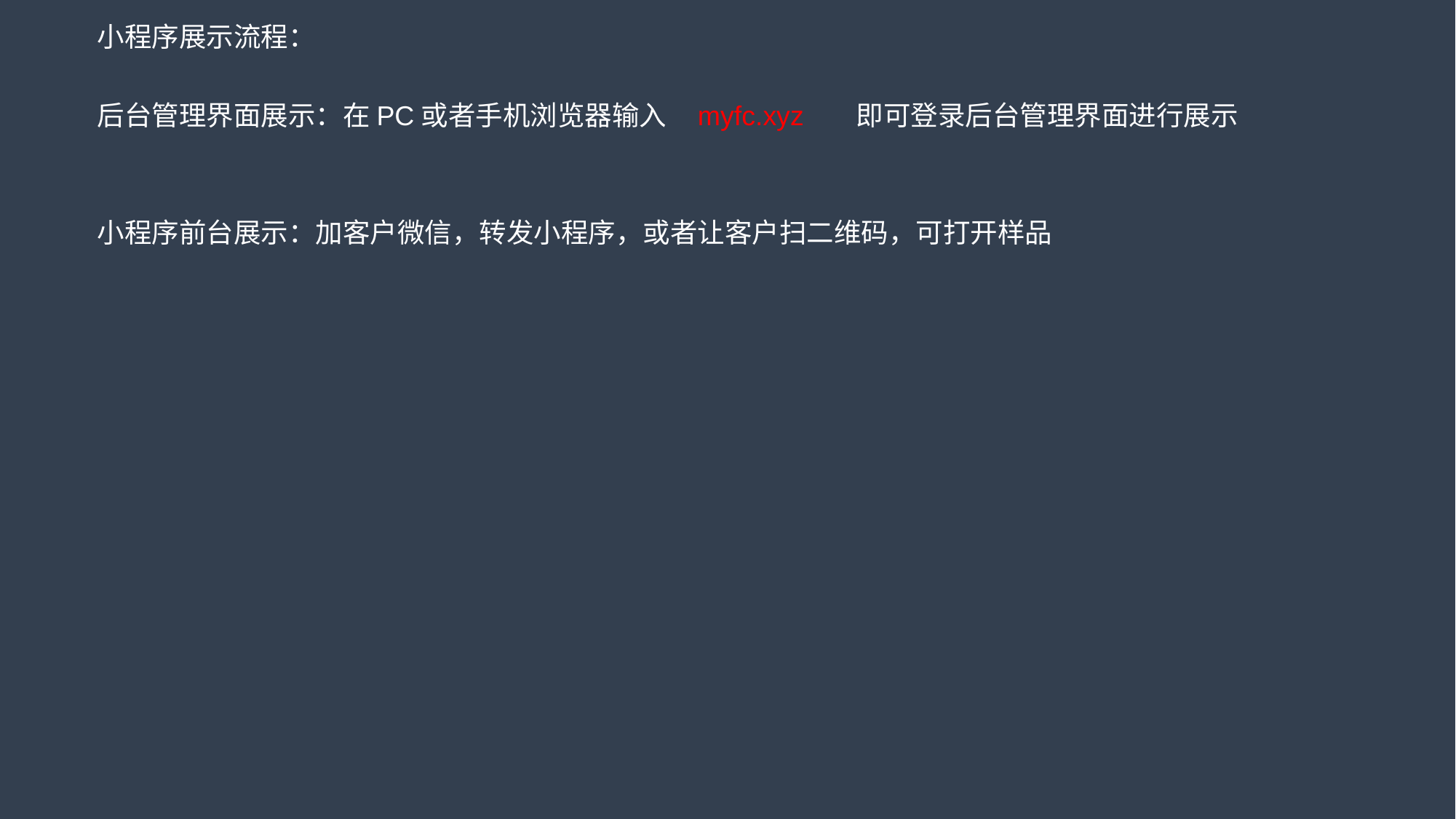

小程序展示流程：
后台管理界面展示：在PC或者手机浏览器输入    myfc.xyz      即可登录后台管理界面进行展示
小程序前台展示：加客户微信，转发小程序，或者让客户扫二维码，可打开样品